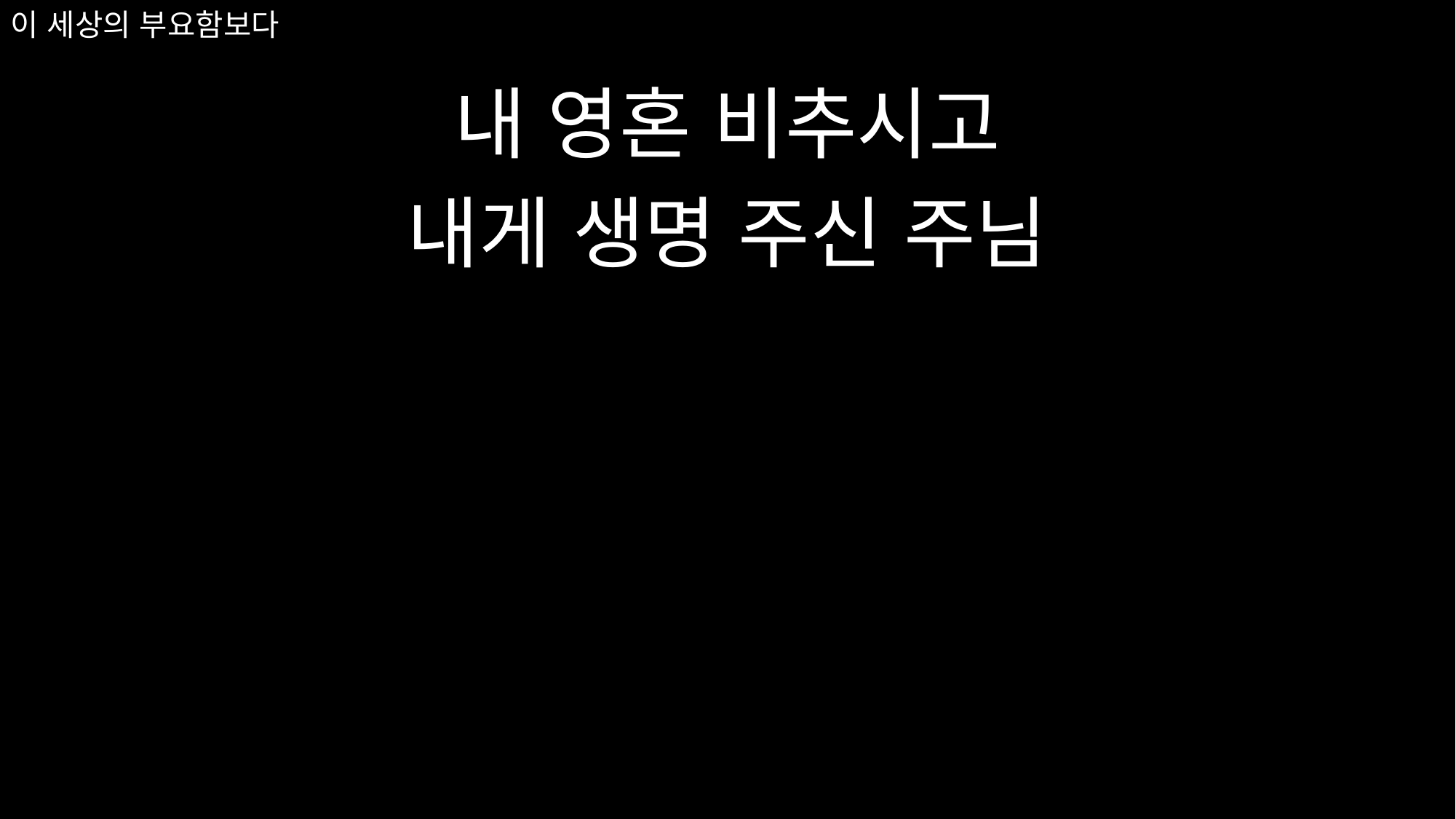

# 이 세상의 부요함보다
내 영혼 비추시고
내게 생명 주신 주님